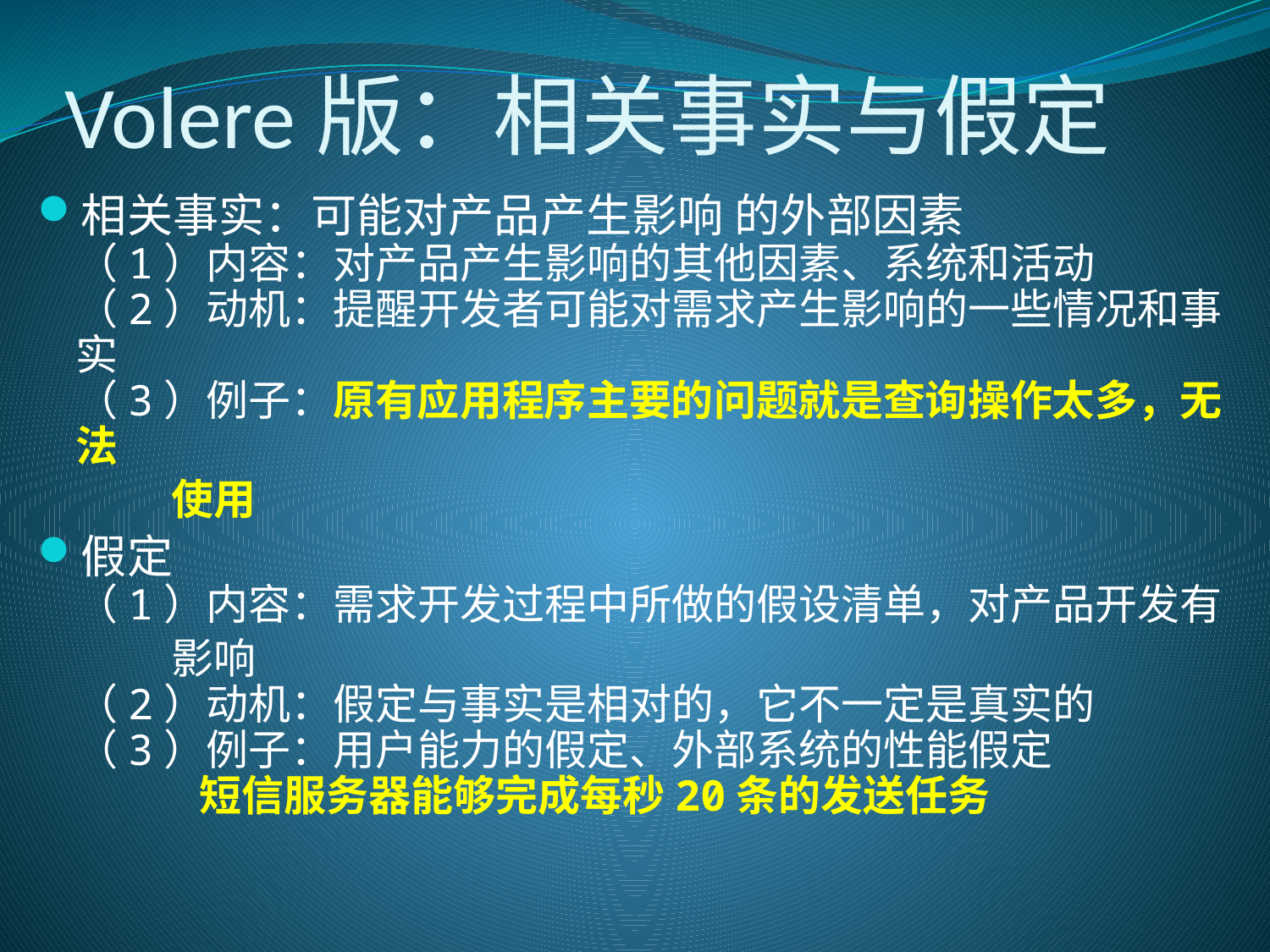

# Volere版：相关事实与假定
相关事实：可能对产品产生影响 的外部因素
（1）内容：对产品产生影响的其他因素、系统和活动
（2）动机：提醒开发者可能对需求产生影响的一些情况和事实
（3）例子：原有应用程序主要的问题就是查询操作太多，无法
             使用
假定
（1）内容：需求开发过程中所做的假设清单，对产品开发有
             影响
（2）动机：假定与事实是相对的，它不一定是真实的
（3）例子：用户能力的假定、外部系统的性能假定
             短信服务器能够完成每秒20条的发送任务